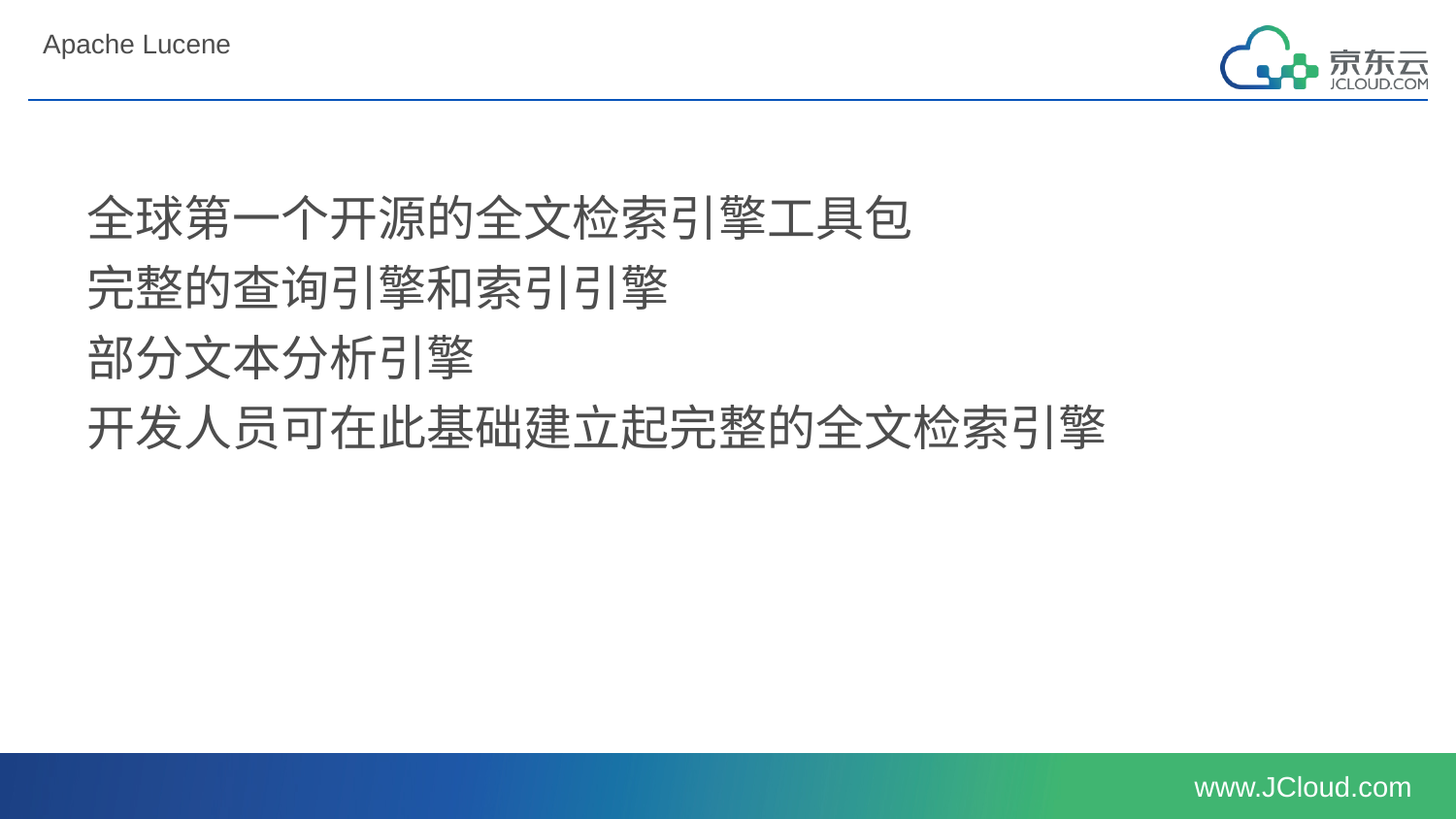

# Apache Lucene
全球第一个开源的全文检索引擎工具包
完整的查询引擎和索引引擎
部分文本分析引擎
开发人员可在此基础建立起完整的全文检索引擎